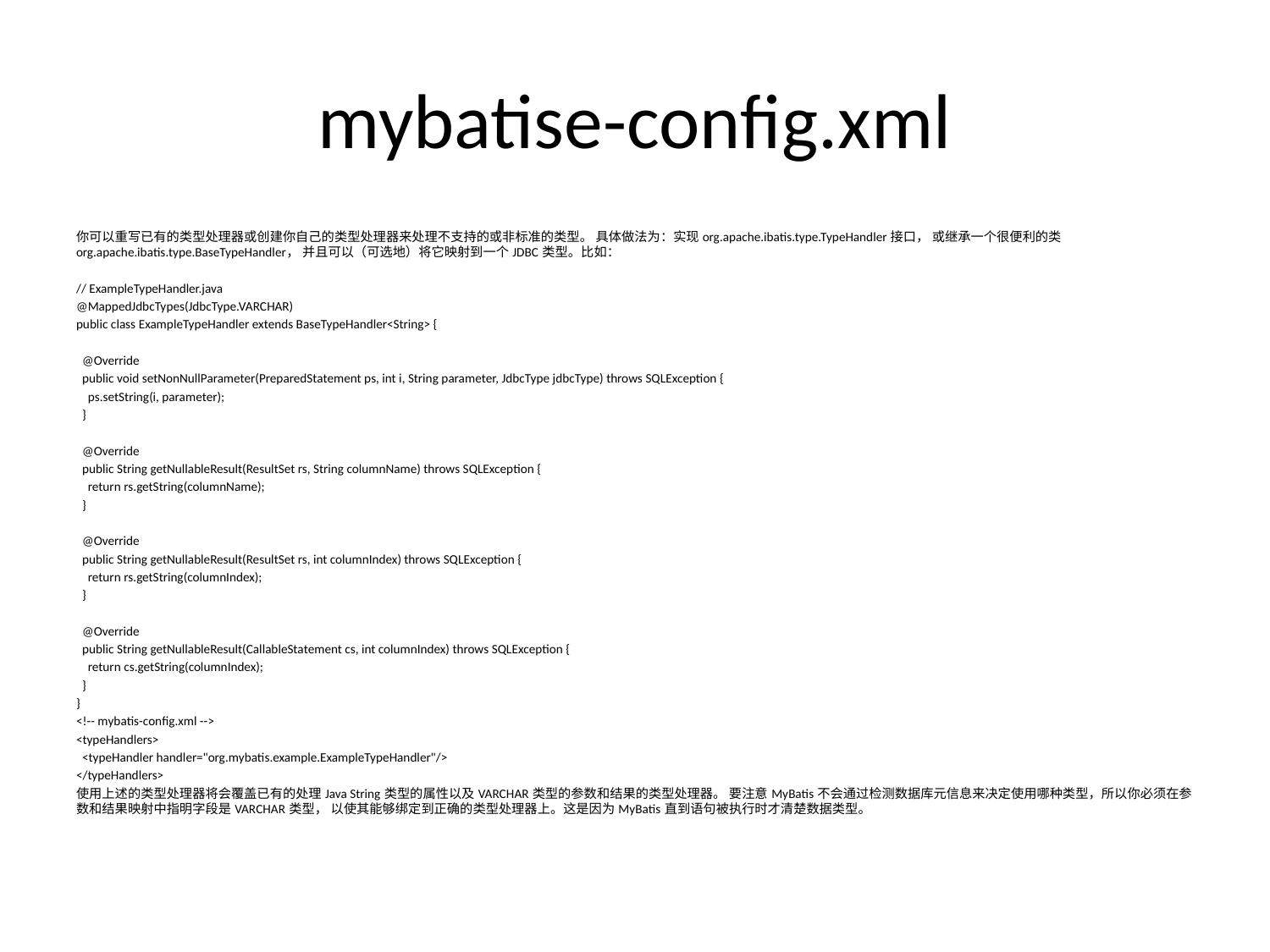

# mybatise-config.xml
你可以重写已有的类型处理器或创建你自己的类型处理器来处理不支持的或非标准的类型。 具体做法为：实现 org.apache.ibatis.type.TypeHandler 接口， 或继承一个很便利的类 org.apache.ibatis.type.BaseTypeHandler， 并且可以（可选地）将它映射到一个 JDBC 类型。比如：

// ExampleTypeHandler.java
@MappedJdbcTypes(JdbcType.VARCHAR)
public class ExampleTypeHandler extends BaseTypeHandler<String> {

  @Override
  public void setNonNullParameter(PreparedStatement ps, int i, String parameter, JdbcType jdbcType) throws SQLException {
    ps.setString(i, parameter);
  }

  @Override
  public String getNullableResult(ResultSet rs, String columnName) throws SQLException {
    return rs.getString(columnName);
  }

  @Override
  public String getNullableResult(ResultSet rs, int columnIndex) throws SQLException {
    return rs.getString(columnIndex);
  }

  @Override
  public String getNullableResult(CallableStatement cs, int columnIndex) throws SQLException {
    return cs.getString(columnIndex);
  }
}
<!-- mybatis-config.xml -->
<typeHandlers>
  <typeHandler handler="org.mybatis.example.ExampleTypeHandler"/>
</typeHandlers>
使用上述的类型处理器将会覆盖已有的处理 Java String 类型的属性以及 VARCHAR 类型的参数和结果的类型处理器。 要注意 MyBatis 不会通过检测数据库元信息来决定使用哪种类型，所以你必须在参数和结果映射中指明字段是 VARCHAR 类型， 以使其能够绑定到正确的类型处理器上。这是因为 MyBatis 直到语句被执行时才清楚数据类型。